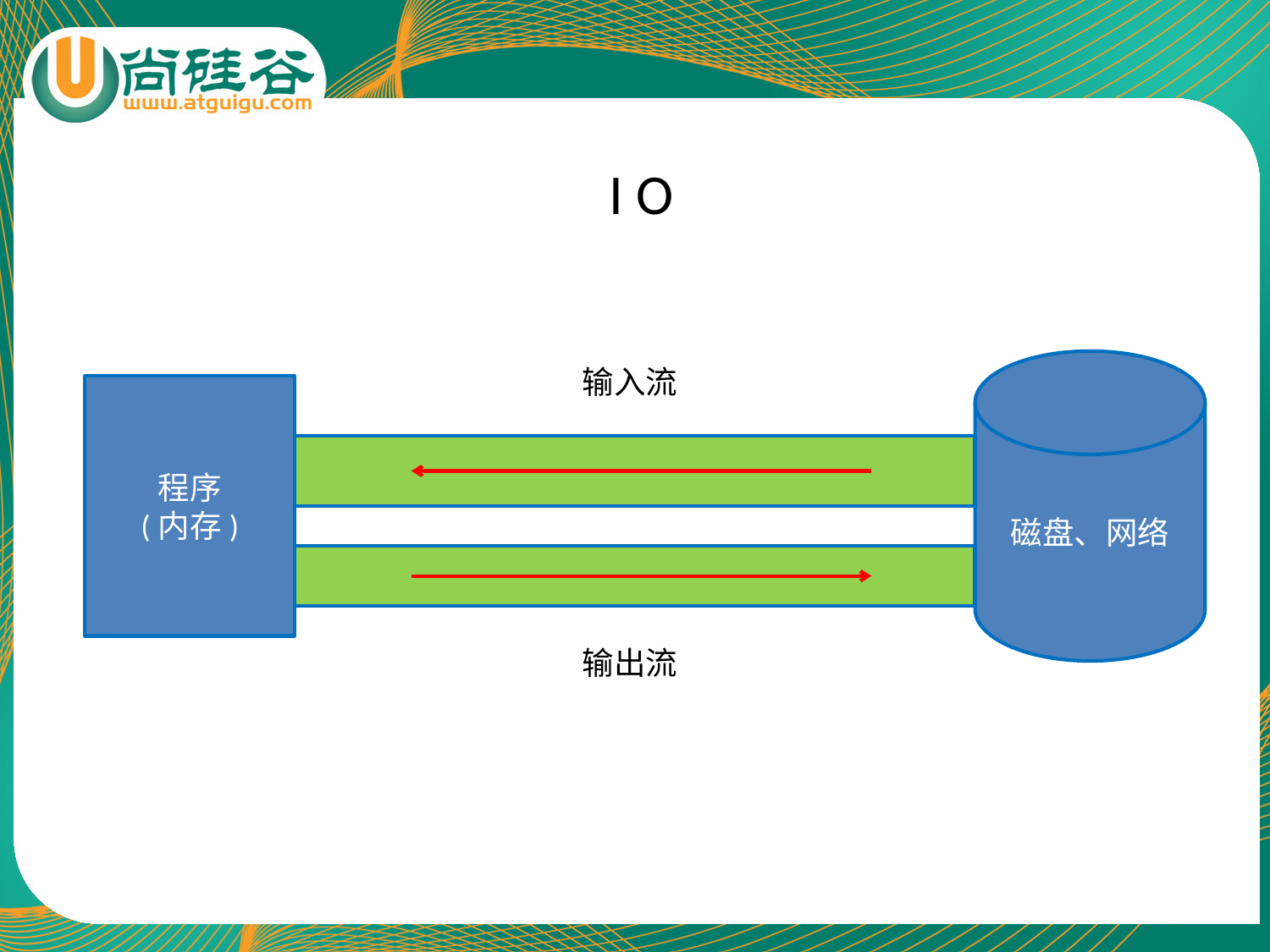

I O
磁盘、网络
输入流
程序
(内存)

输出流